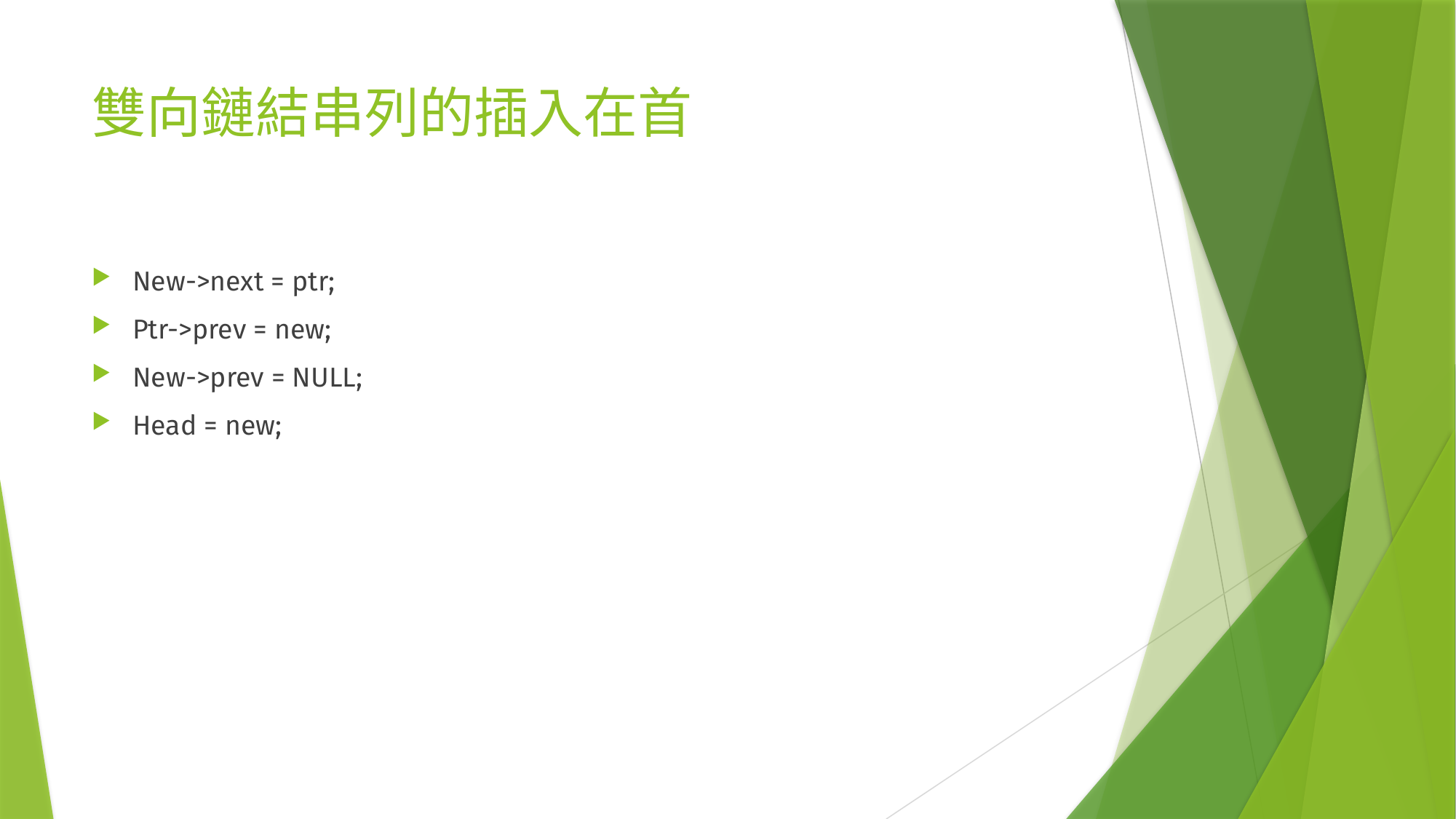

# 雙向鏈結串列的插入在首
New->next = ptr;
Ptr->prev = new;
New->prev = NULL;
Head = new;